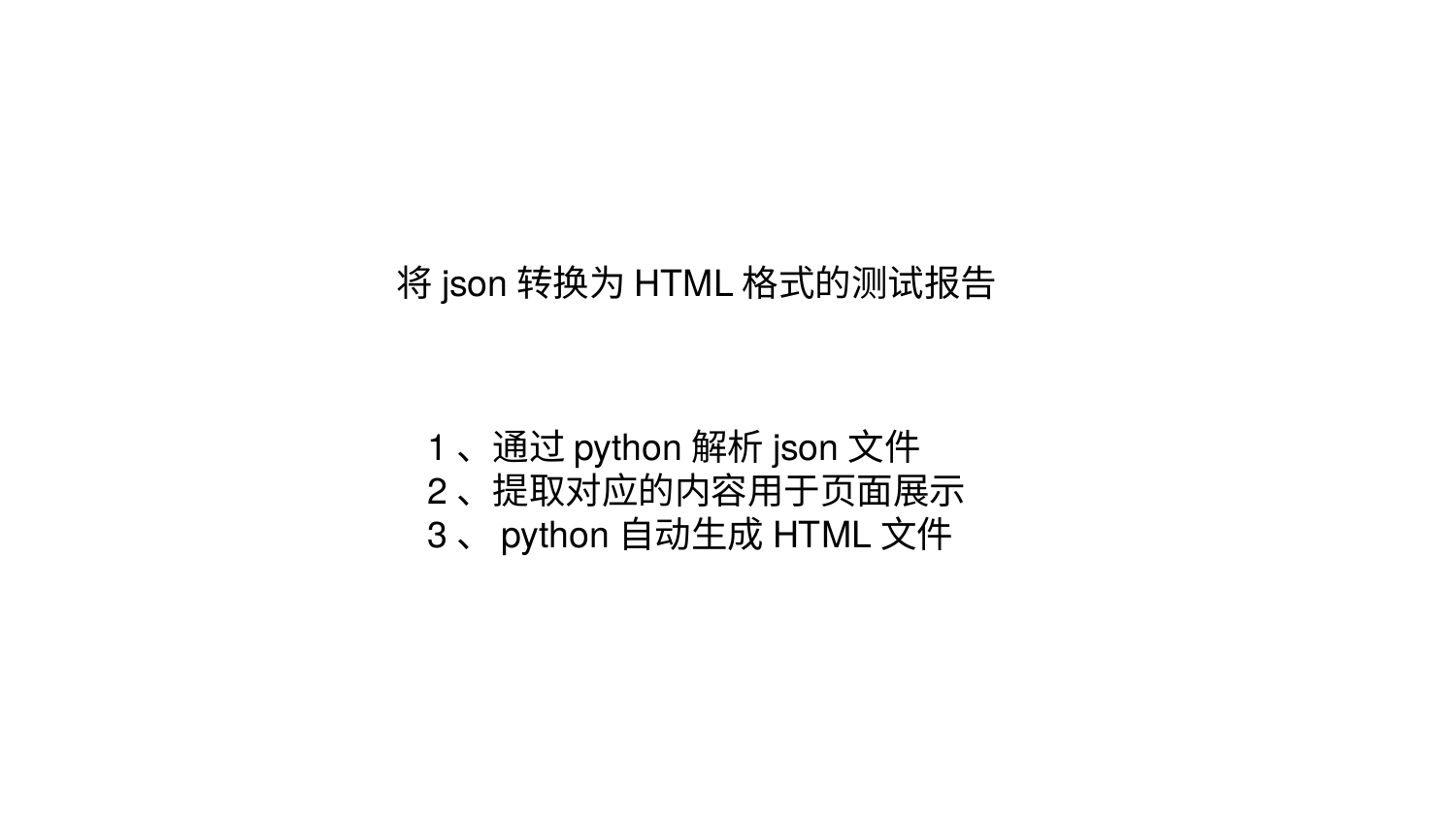

将json转换为HTML格式的测试报告

1、通过python解析json文件
2、提取对应的内容用于页面展示
3、python自动生成HTML文件